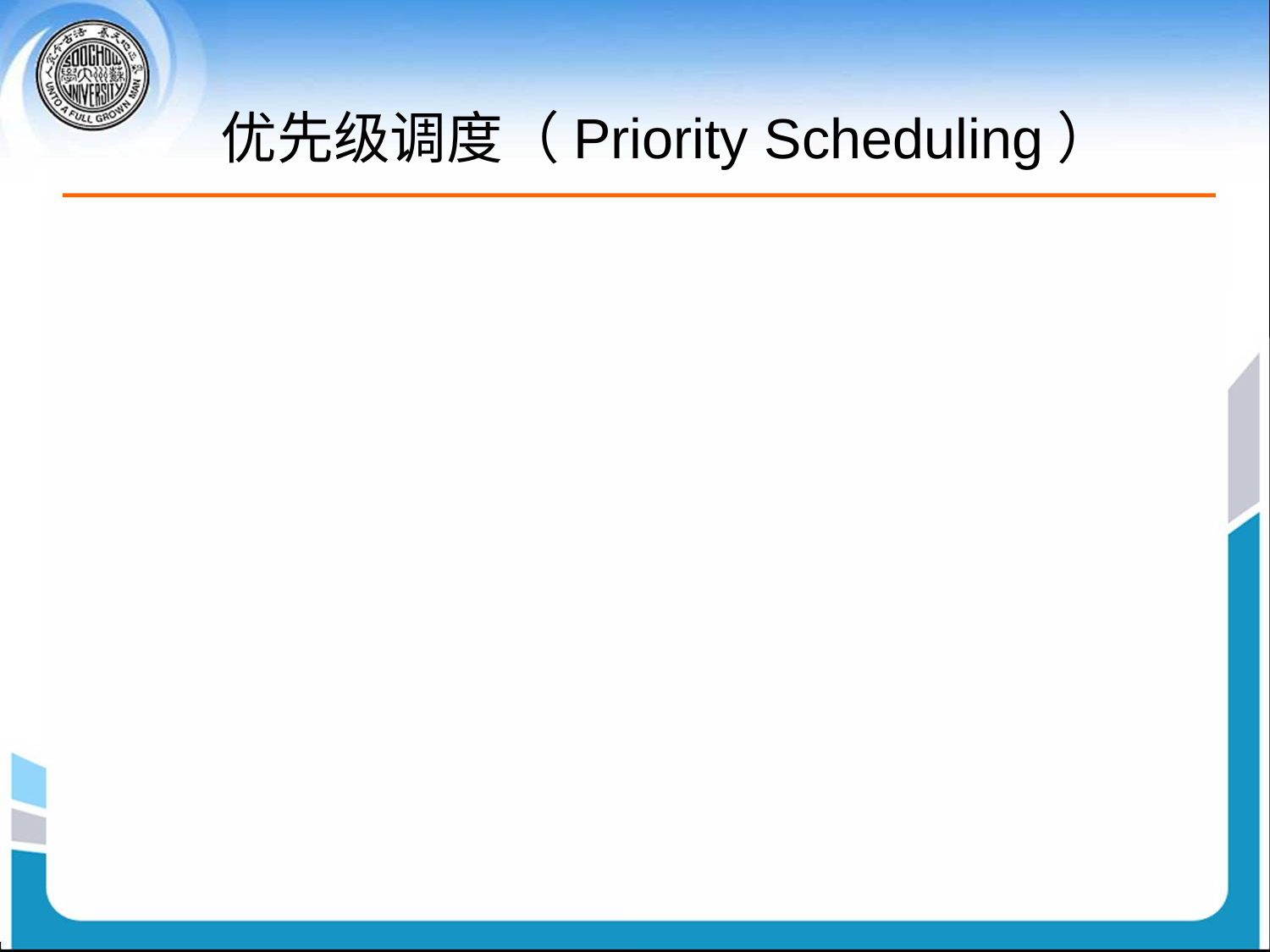

# 优先级调度（Priority Scheduling）
基于进程的紧迫程度，由外部赋予每个进程相应的优先级，CPU分配给最高优先级的进程
每个进程都有一个优先数，优先数为整数
默认：小优先数具有高优先级
目前主流的操作系统调度算法

调度模式
抢占式
非抢占式